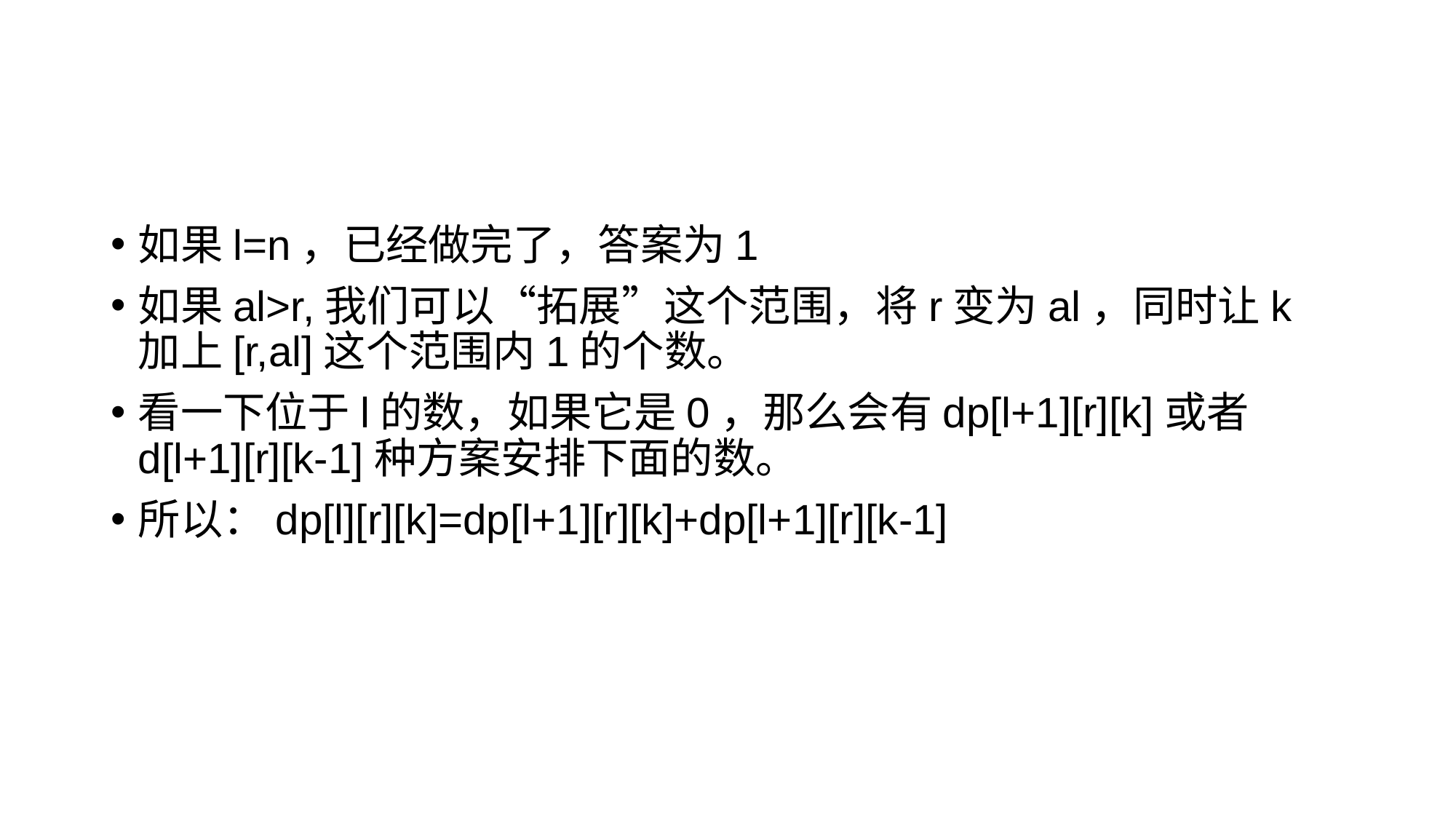

#
如果l=n，已经做完了，答案为1
如果al>r,我们可以“拓展”这个范围，将r变为al，同时让k加上[r,al]这个范围内1的个数。
看一下位于l的数，如果它是0，那么会有dp[l+1][r][k]或者d[l+1][r][k-1]种方案安排下面的数。
所以：dp[l][r][k]=dp[l+1][r][k]+dp[l+1][r][k-1]